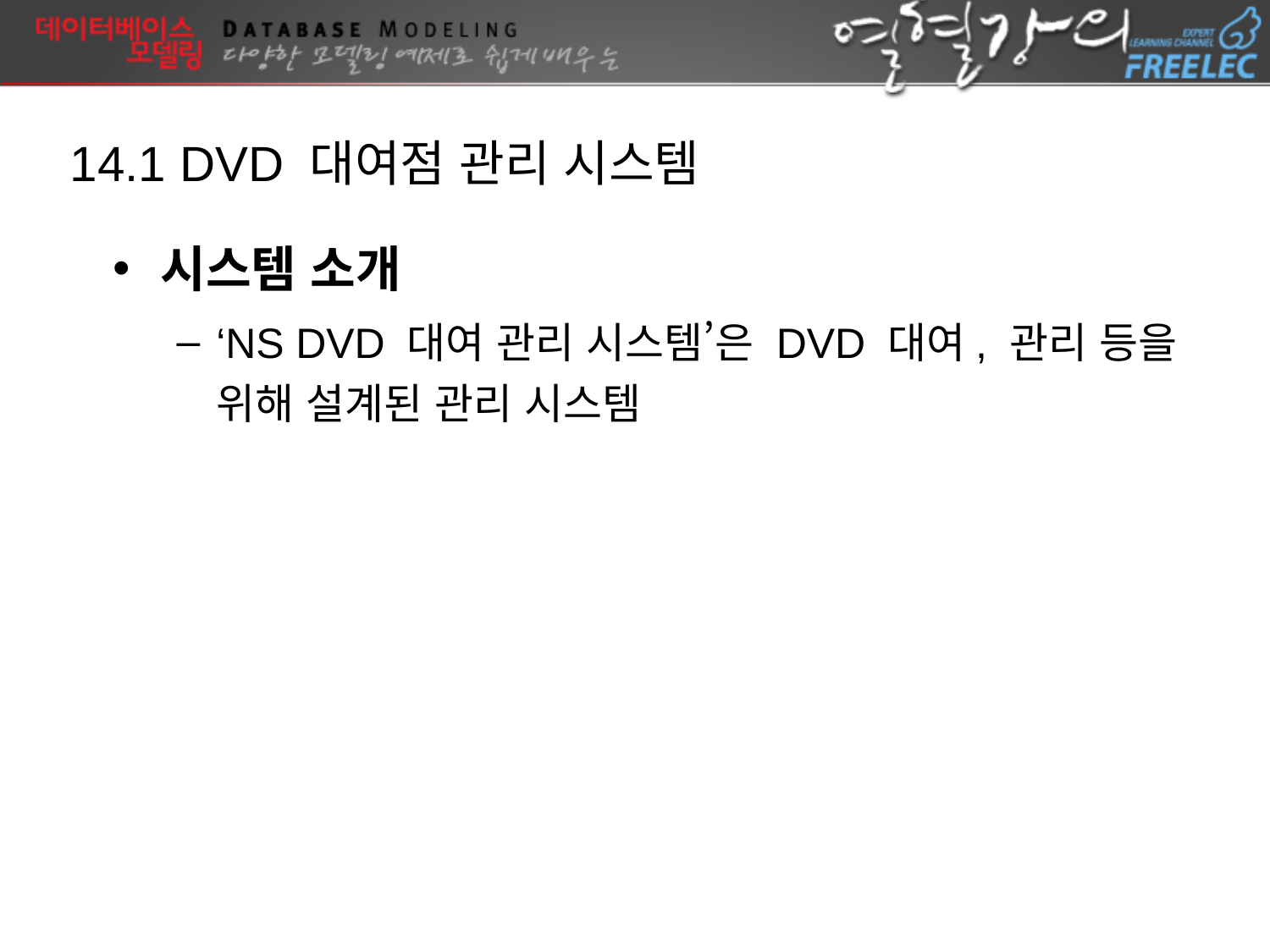

14.1 DVD 대여점 관리 시스템
시스템 소개
‘NS DVD 대여 관리 시스템’은 DVD 대여, 관리 등을 위해 설계된 관리 시스템